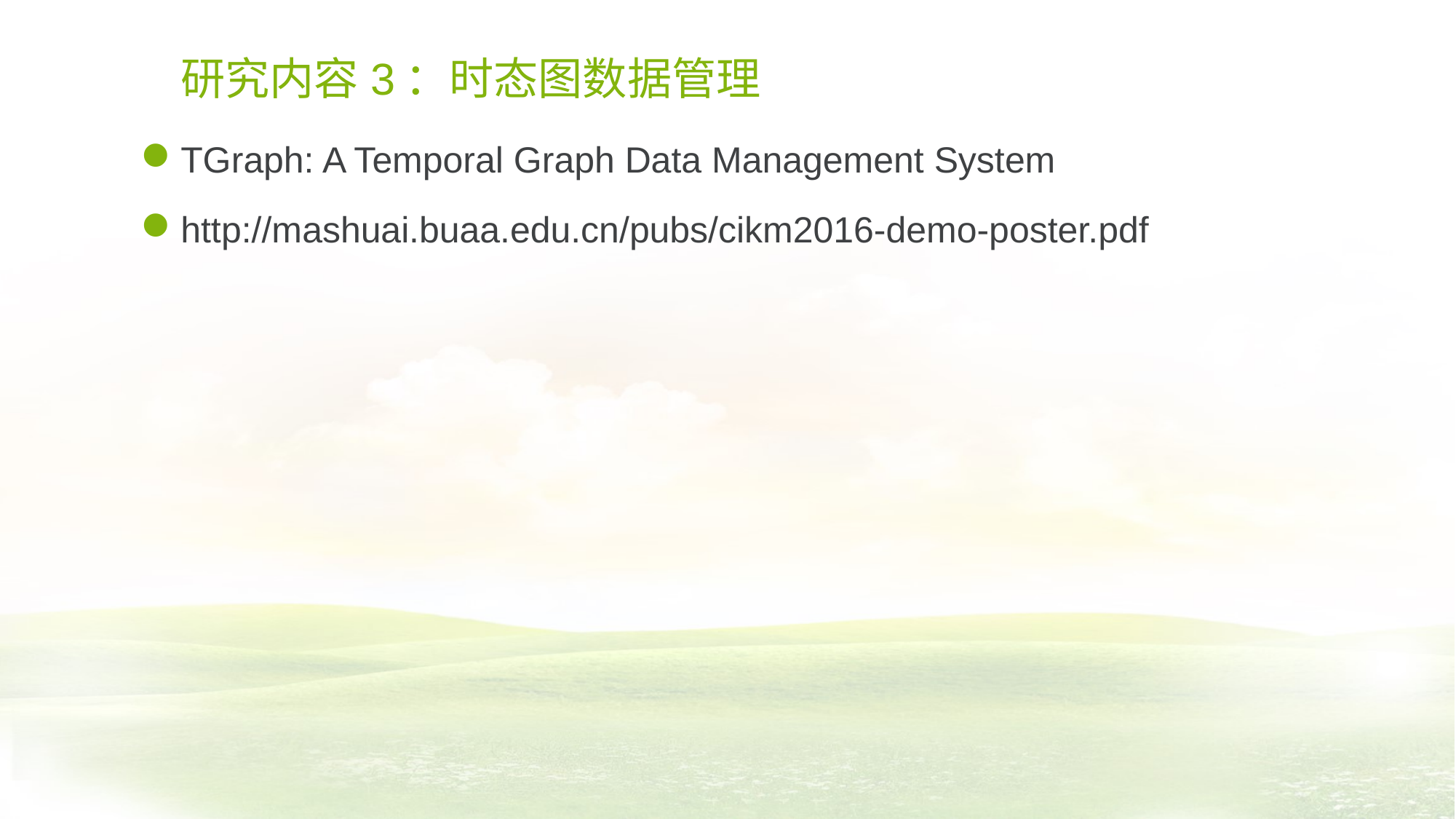

# 研究内容3：时态图数据管理
TGraph: A Temporal Graph Data Management System
http://mashuai.buaa.edu.cn/pubs/cikm2016-demo-poster.pdf